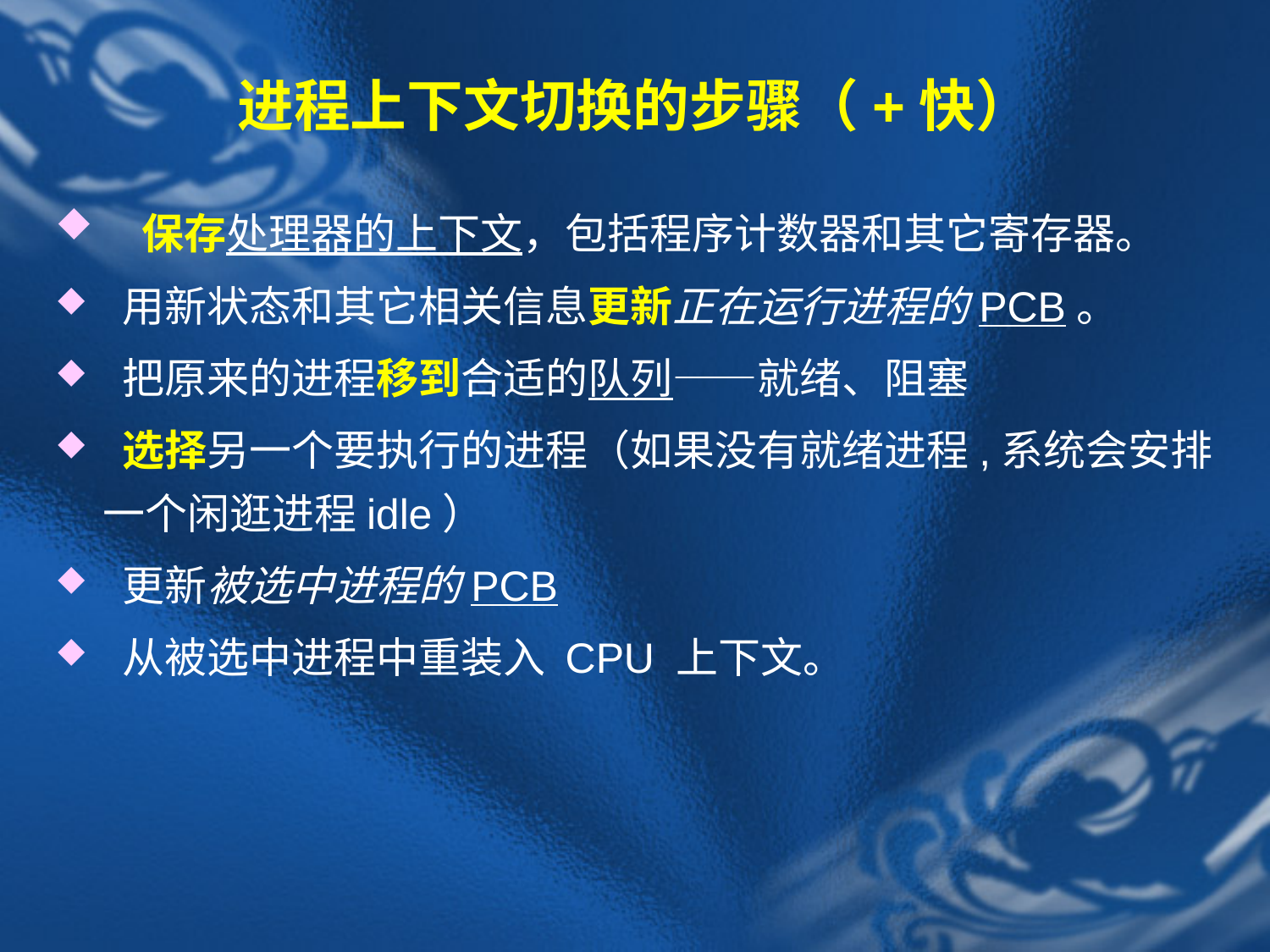

# 进程上下文切换的步骤（+快）
 保存处理器的上下文，包括程序计数器和其它寄存器。
 用新状态和其它相关信息更新正在运行进程的PCB。
 把原来的进程移到合适的队列——就绪、阻塞
 选择另一个要执行的进程（如果没有就绪进程,系统会安排一个闲逛进程idle）
 更新被选中进程的PCB
 从被选中进程中重装入 CPU 上下文。